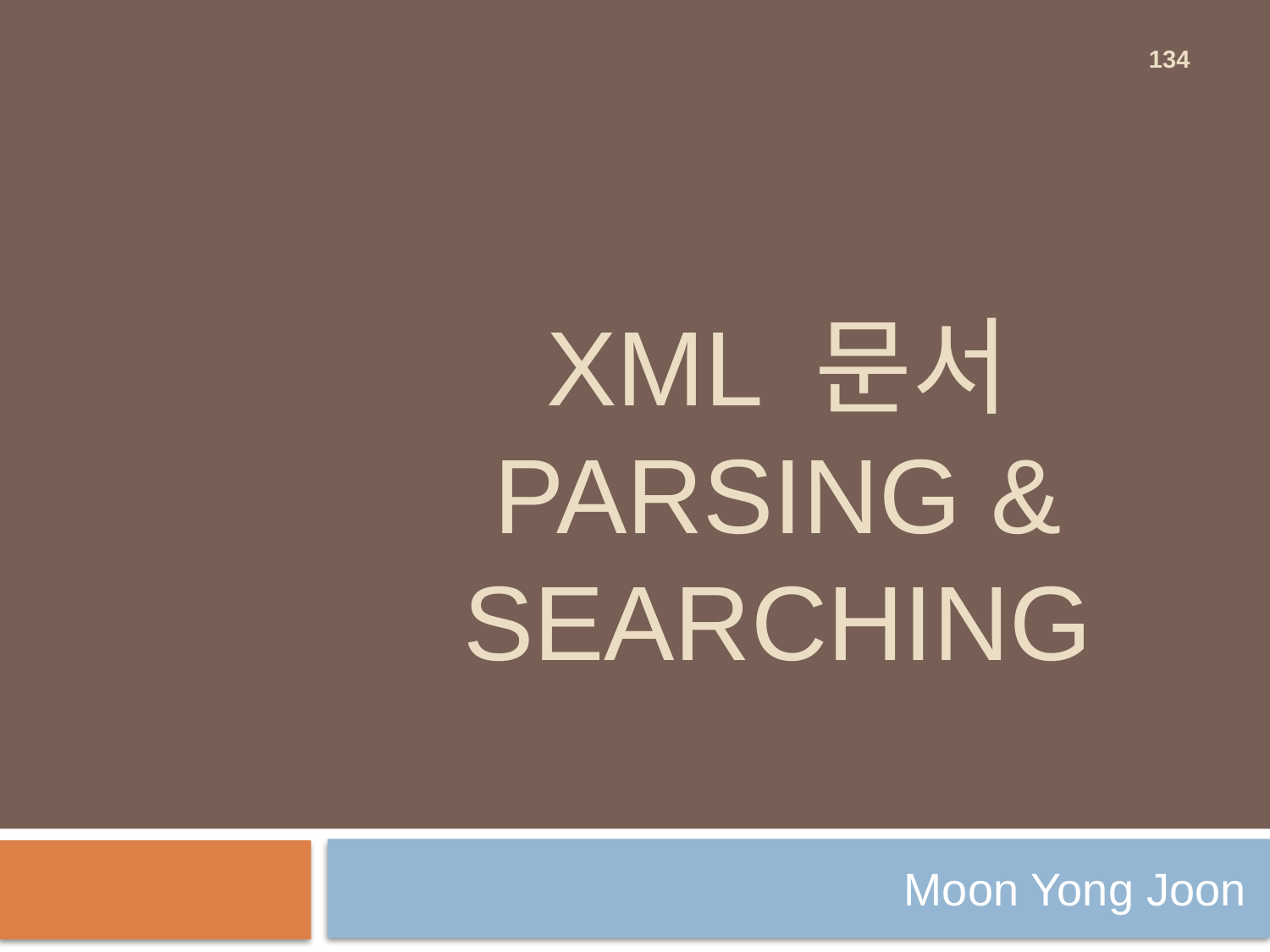

134
# Xml 문서 parsing & searching
Moon Yong Joon